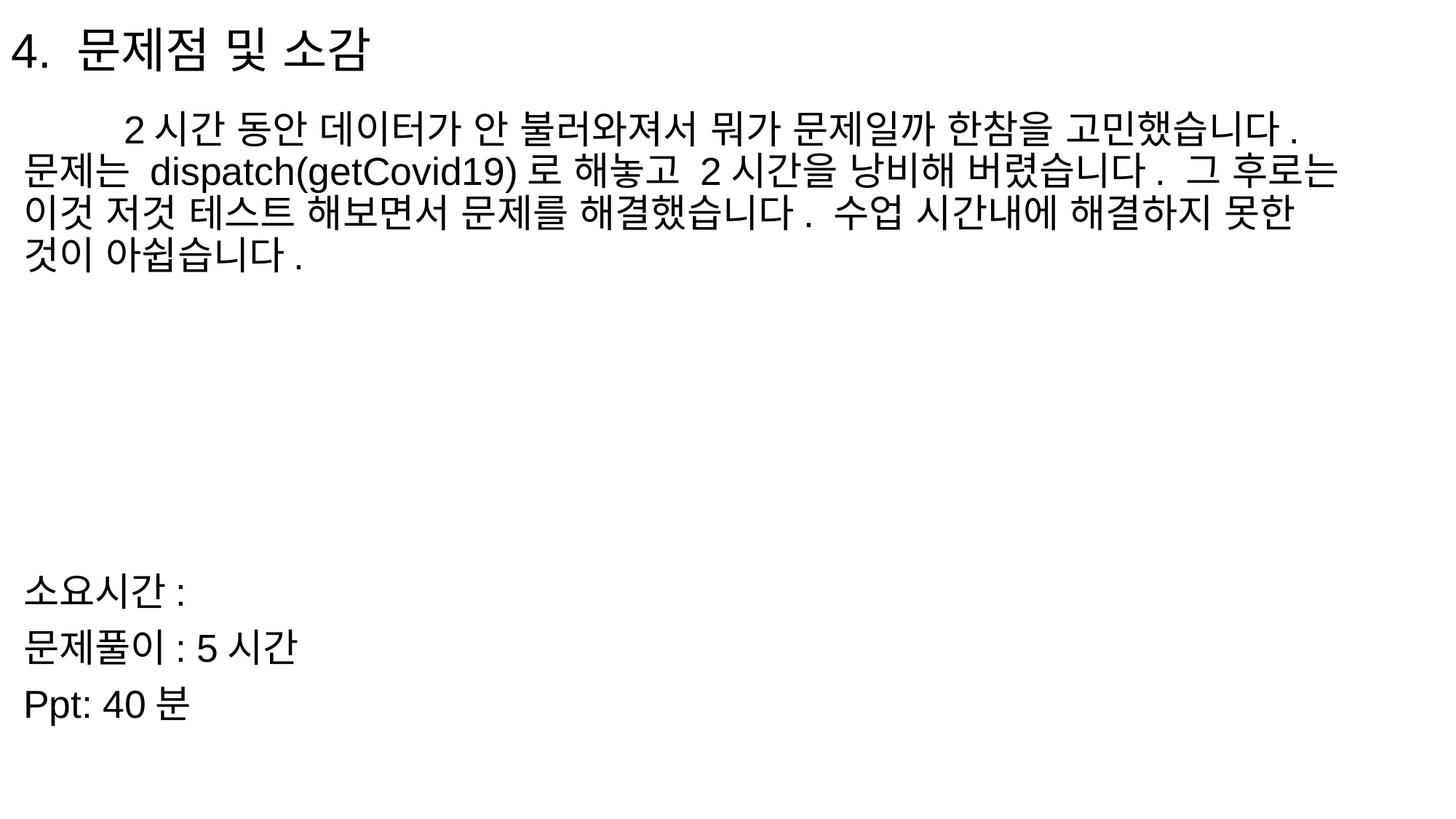

4. 문제점 및 소감
	2시간 동안 데이터가 안 불러와져서 뭐가 문제일까 한참을 고민했습니다. 문제는 dispatch(getCovid19)로 해놓고 2시간을 낭비해 버렸습니다. 그 후로는 이것 저것 테스트 해보면서 문제를 해결했습니다. 수업 시간내에 해결하지 못한 것이 아쉽습니다.

소요시간:
문제풀이: 5시간
Ppt: 40분